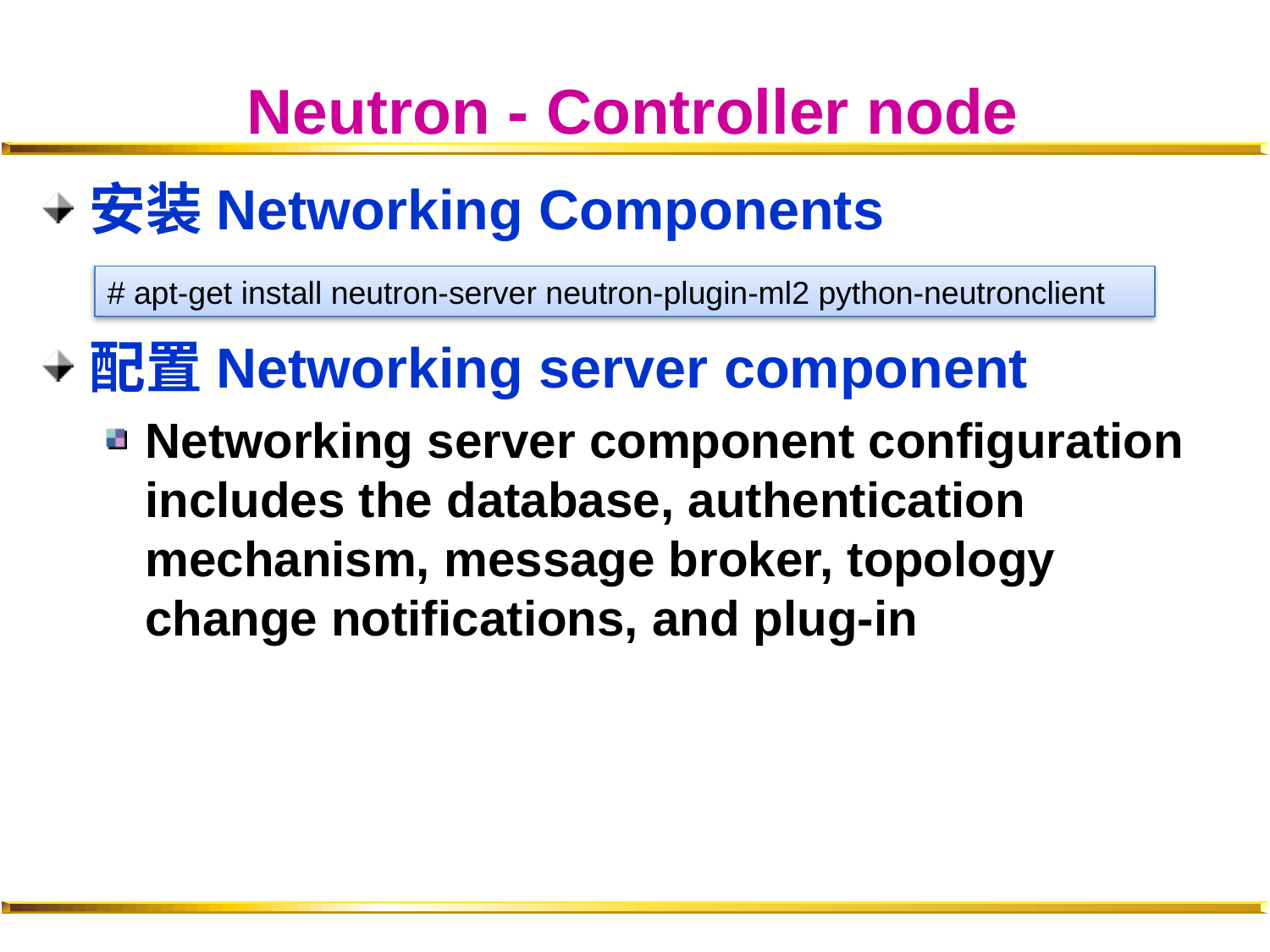

# Neutron - Controller node
安装Networking Components

配置Networking server component
Networking server component configuration includes the database, authentication mechanism, message broker, topology change notifications, and plug-in
# apt-get install neutron-server neutron-plugin-ml2 python-neutronclient